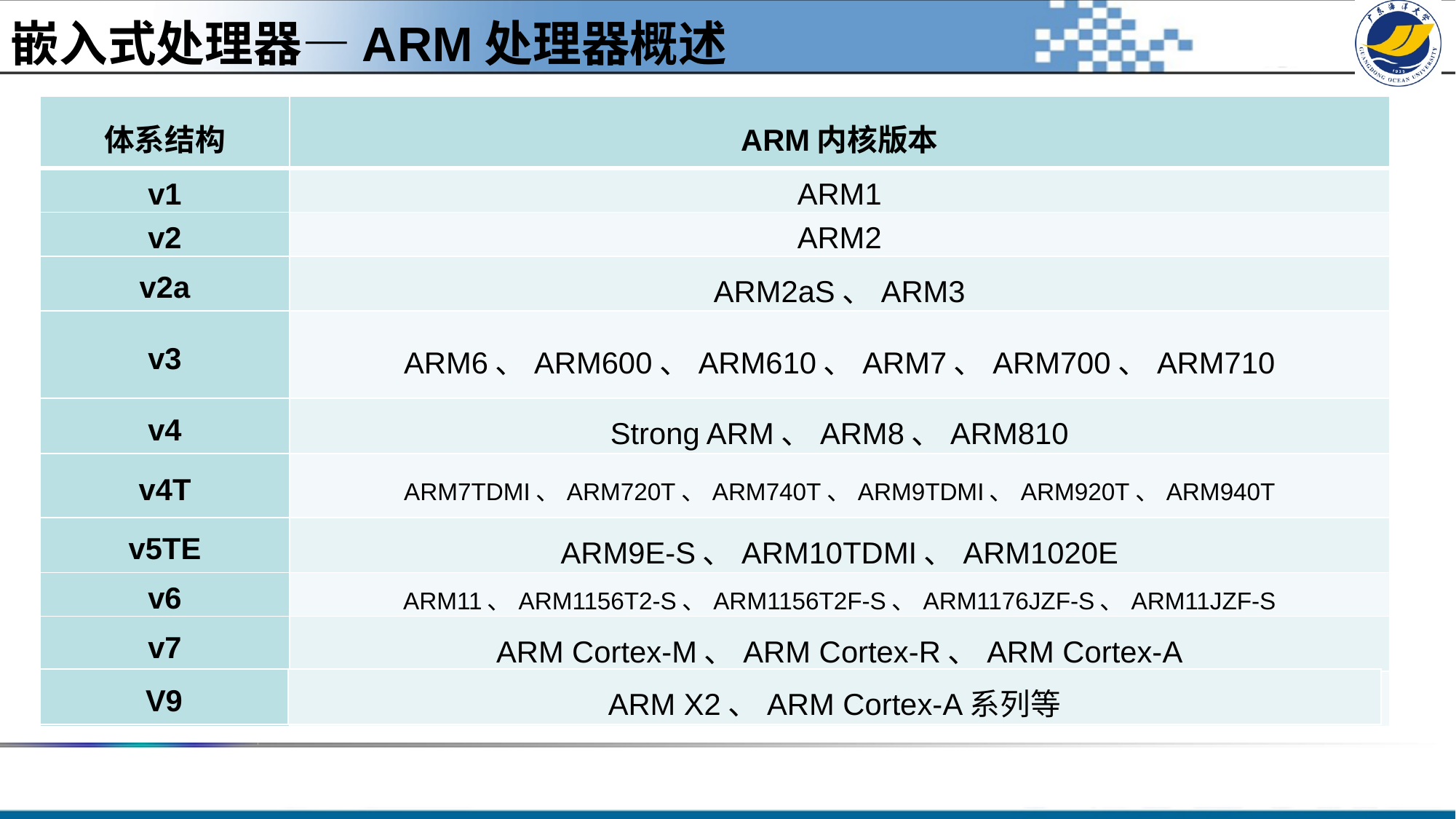

嵌入式处理器—ARM处理器概述
| 体系结构 | ARM内核版本 |
| --- | --- |
| v1 | ARM1 |
| v2 | ARM2 |
| v2a | ARM2aS、ARM3 |
| v3 | ARM6、ARM600、ARM610、ARM7、ARM700、ARM710 |
| v4 | Strong ARM、ARM8、ARM810 |
| v4T | ARM7TDMI、ARM720T、ARM740T、ARM9TDMI、ARM920T、ARM940T |
| v5TE | ARM9E-S、ARM10TDMI、ARM1020E |
| v6 | ARM11、ARM1156T2-S、ARM1156T2F-S、ARM1176JZF-S、ARM11JZF-S |
| v7 | ARM Cortex-M、ARM Cortex-R、ARM Cortex-A |
| v8 | Cortex-A53/57、Cortex-A72等 |
| V9 | ARM X2、ARM Cortex-A系列等 |
| --- | --- |
36